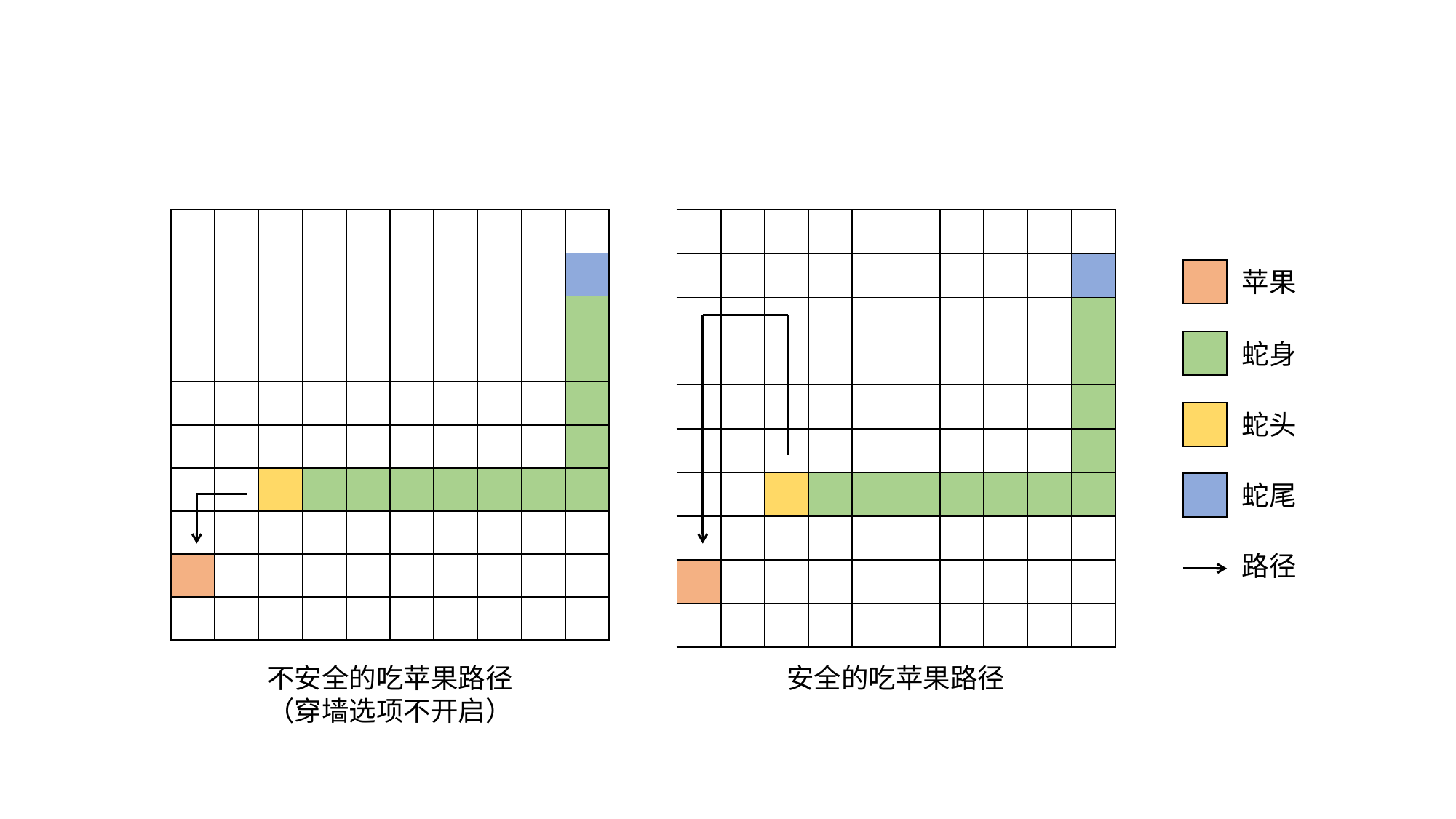

|  |  |  |  |  |  |  |  |  |  |
| --- | --- | --- | --- | --- | --- | --- | --- | --- | --- |
|  |  |  |  |  |  |  |  |  |  |
|  |  |  |  |  |  |  |  |  |  |
|  |  |  |  |  |  |  |  |  |  |
|  |  |  |  |  |  |  |  |  |  |
|  |  |  |  |  |  |  |  |  |  |
|  |  |  |  |  |  |  |  |  |  |
|  |  |  |  |  |  |  |  |  |  |
|  |  |  |  |  |  |  |  |  |  |
|  |  |  |  |  |  |  |  |  |  |
|  |  |  |  |  |  |  |  |  |  |
| --- | --- | --- | --- | --- | --- | --- | --- | --- | --- |
|  |  |  |  |  |  |  |  |  |  |
|  |  |  |  |  |  |  |  |  |  |
|  |  |  |  |  |  |  |  |  |  |
|  |  |  |  |  |  |  |  |  |  |
|  |  |  |  |  |  |  |  |  |  |
|  |  |  |  |  |  |  |  |  |  |
|  |  |  |  |  |  |  |  |  |  |
|  |  |  |  |  |  |  |  |  |  |
|  |  |  |  |  |  |  |  |  |  |

苹果

蛇身

蛇头

蛇尾
路径
不安全的吃苹果路径
（穿墙选项不开启）
安全的吃苹果路径